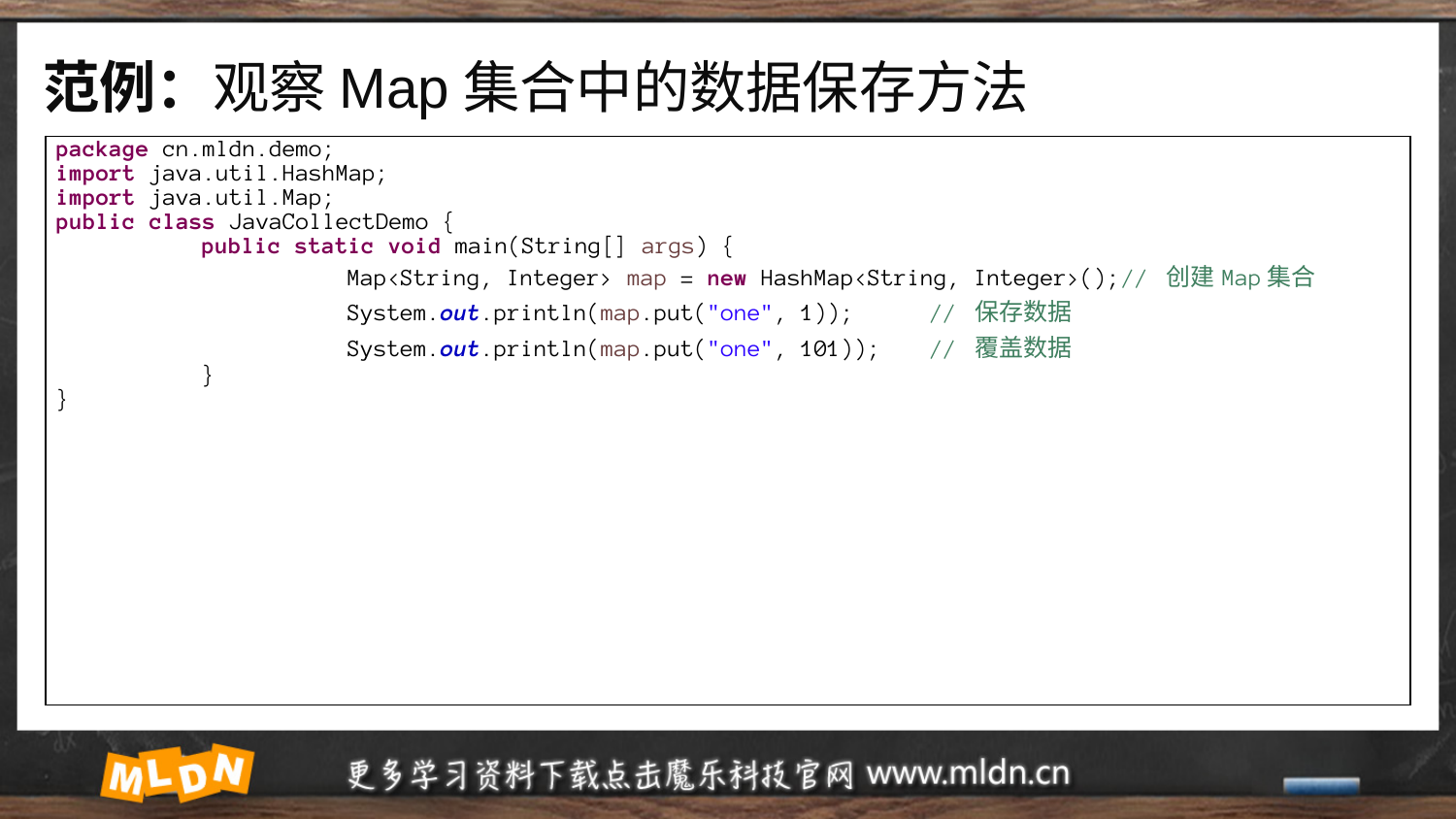

# 范例：观察Map集合中的数据保存方法
| package cn.mldn.demo; import java.util.HashMap; import java.util.Map; public class JavaCollectDemo { public static void main(String[] args) { Map<String, Integer> map = new HashMap<String, Integer>();// 创建Map集合 System.out.println(map.put("one", 1)); // 保存数据 System.out.println(map.put("one", 101)); // 覆盖数据 } } |
| --- |